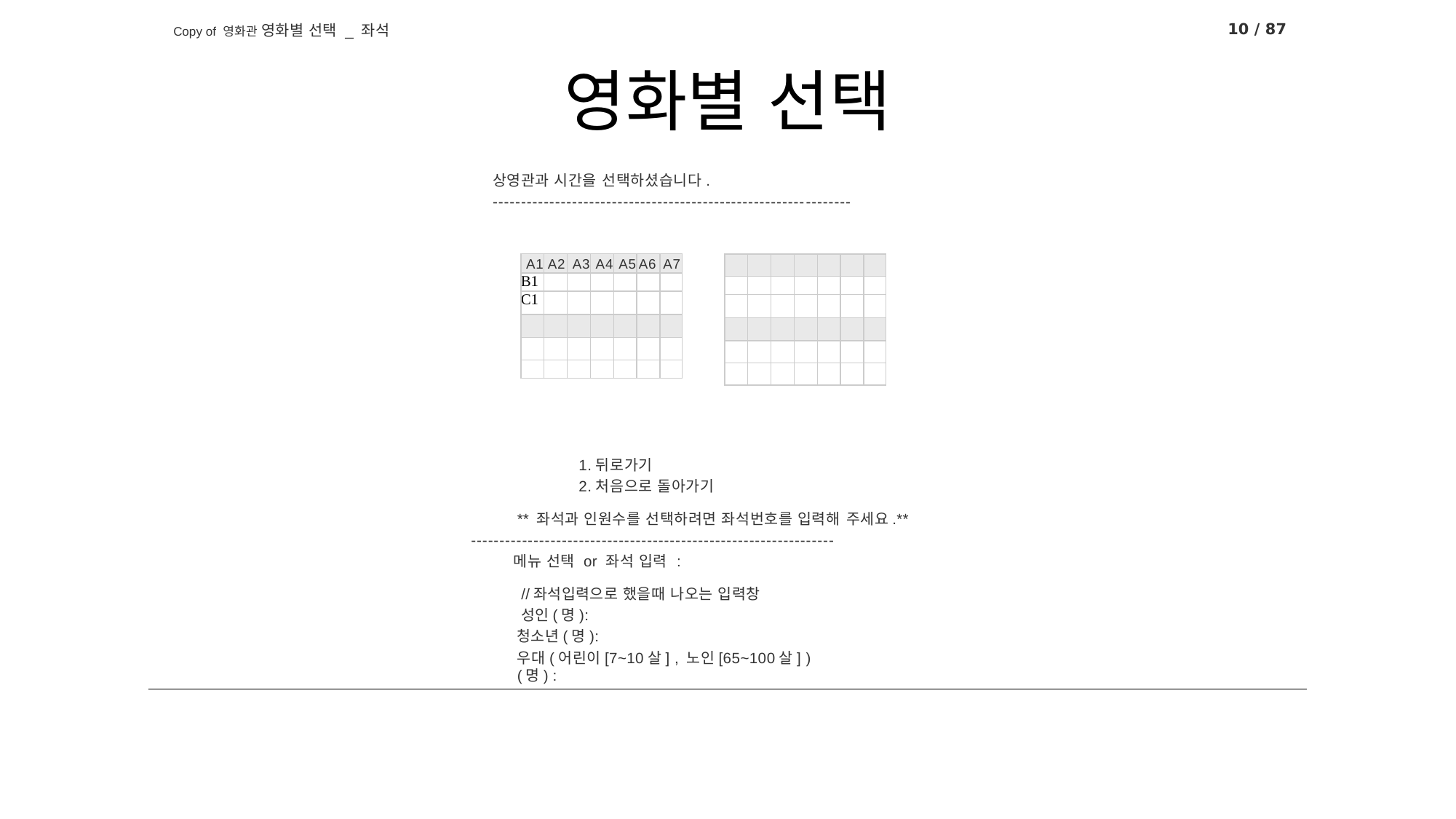

10 / 87
Copy of 영화관 영화별 선택 _ 좌석
# 영화별 선택
상영관과 시간을 선택하셨습니다.
---------------------------------------------------------------
| A1 | A2 | A3 | A4 | A5 | A6 | A7 |
| --- | --- | --- | --- | --- | --- | --- |
| B1 |  |  |  |  |  |  |
| C1 |  |  |  |  |  |  |
|  |  |  |  |  |  |  |
|  |  |  |  |  |  |  |
|  |  |  |  |  |  |  |
|  |  |  |  |  |  |  |
| --- | --- | --- | --- | --- | --- | --- |
|  |  |  |  |  |  |  |
|  |  |  |  |  |  |  |
|  |  |  |  |  |  |  |
|  |  |  |  |  |  |  |
|  |  |  |  |  |  |  |

	1.뒤로가기
	2.처음으로 돌아가기

** 좌석과 인원수를 선택하려면 좌석번호를 입력해 주세요.**
----------------------------------------------------------------
메뉴 선택 or 좌석 입력 :

//좌석입력으로 했을때 나오는 입력창
성인(명):
청소년(명):
우대(어린이[7~10살] , 노인[65~100살] )(명) :